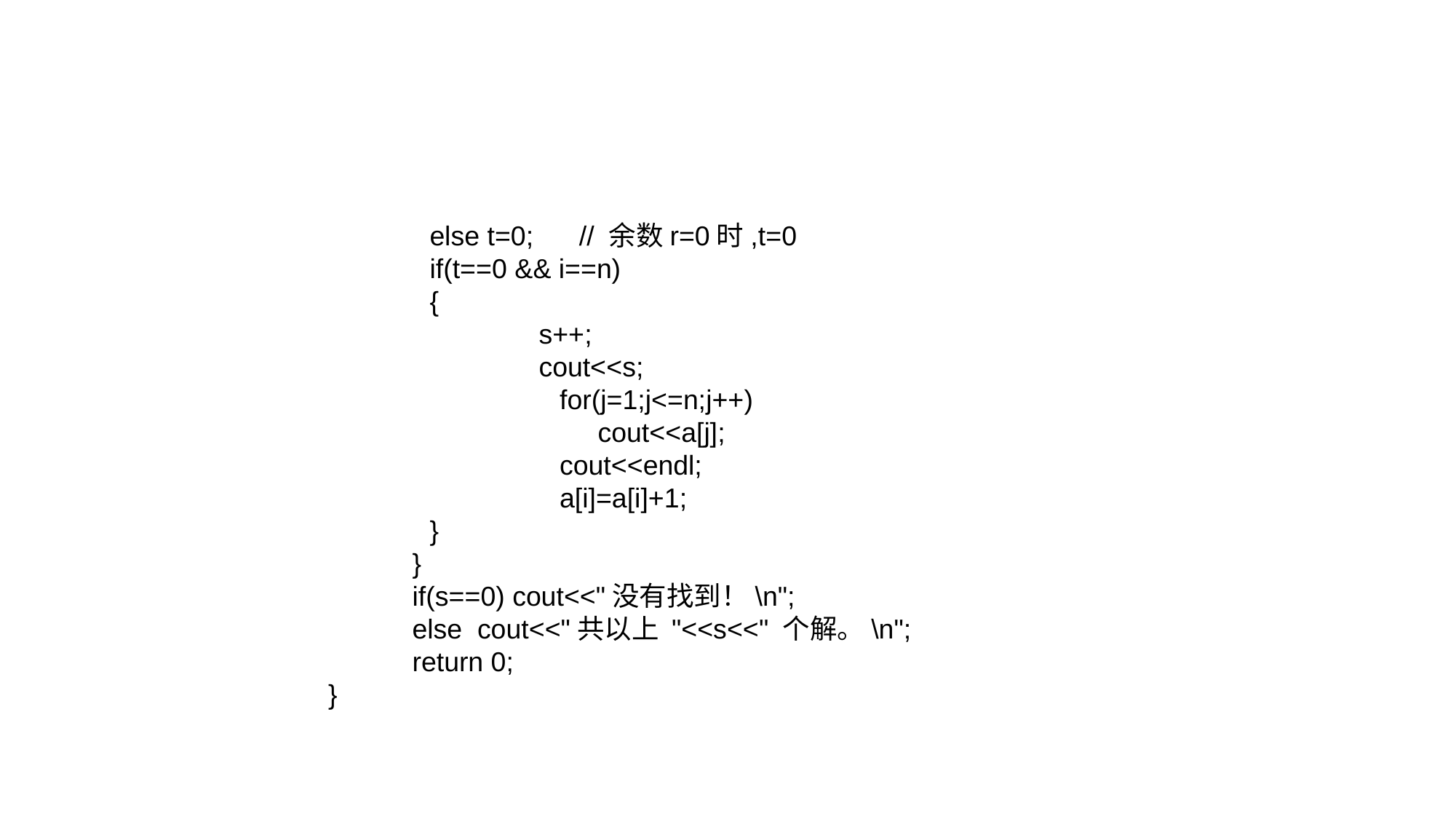

#
 	else t=0;      // 余数r=0时,t=0
	if(t==0 && i==n)
       	{
		s++;
		cout<<s;
         	                 for(j=1;j<=n;j++)
	                      cout<<a[j];
         	                 cout<<endl;
         	                 a[i]=a[i]+1;
       	}
            }
            if(s==0) cout<<"没有找到！\n";
            else  cout<<"共以上 "<<s<<" 个解。\n";
            return 0;
 }